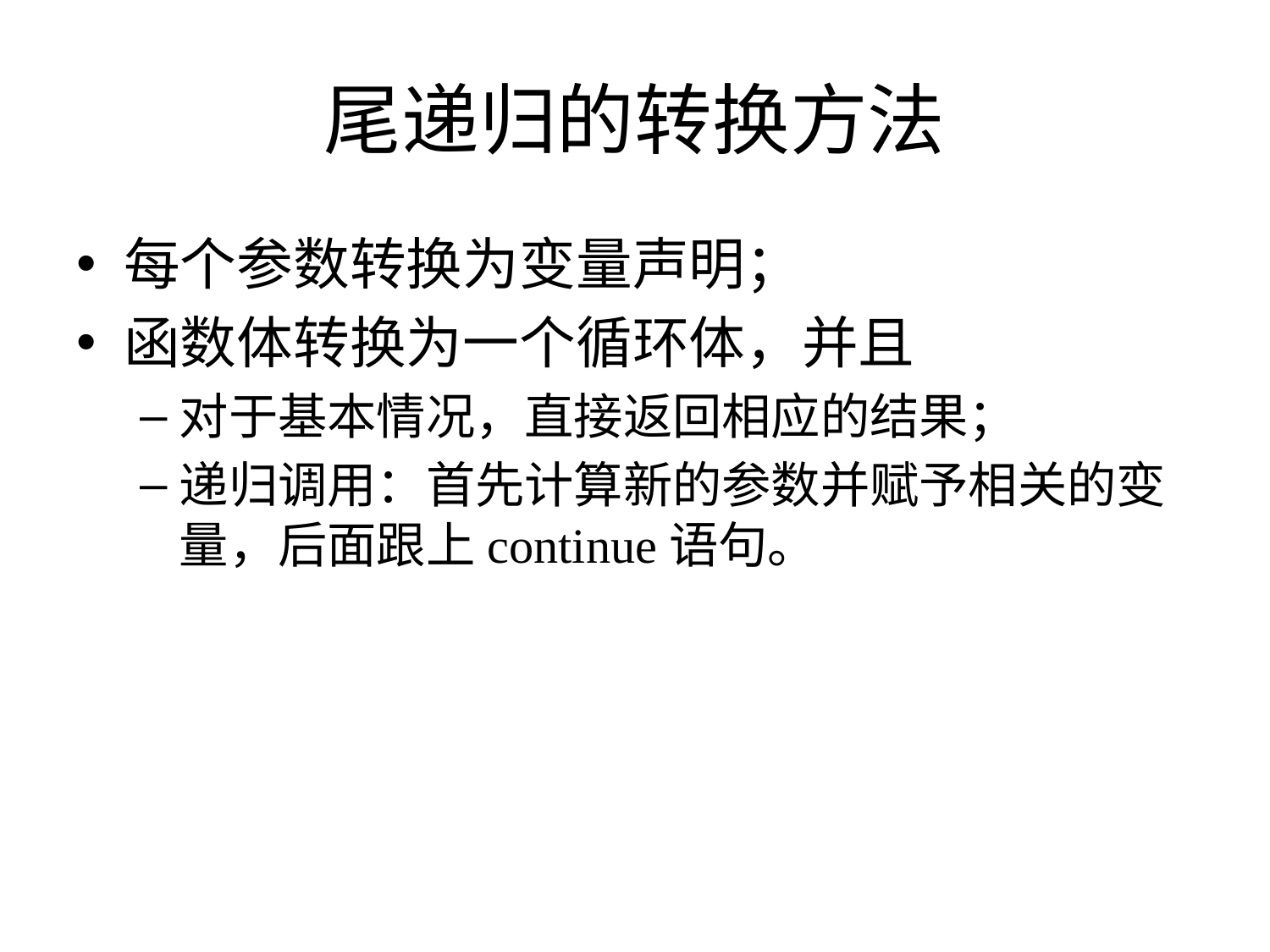

# 尾递归的转换方法
每个参数转换为变量声明；
函数体转换为一个循环体，并且
对于基本情况，直接返回相应的结果；
递归调用：首先计算新的参数并赋予相关的变量，后面跟上continue语句。